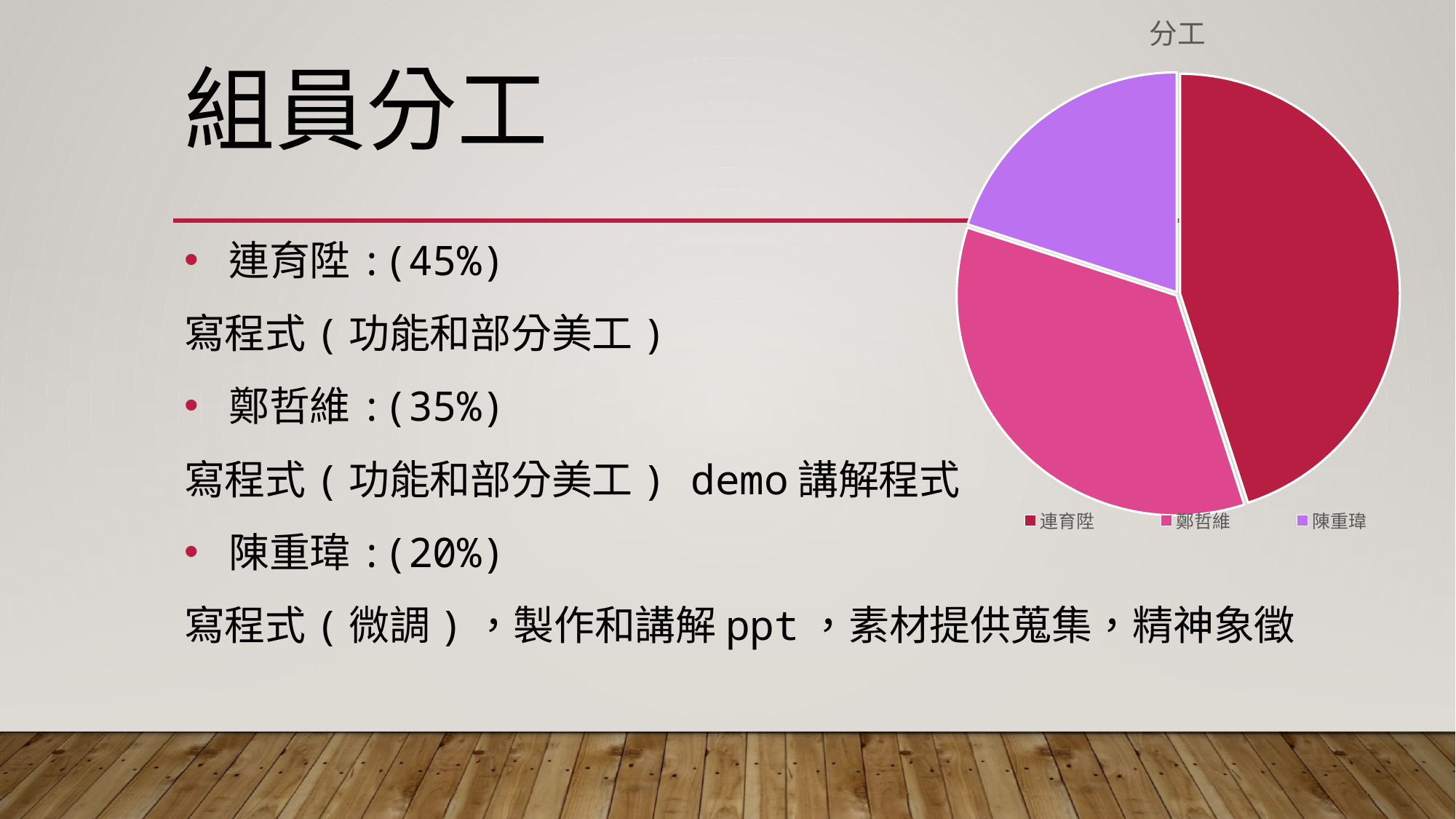

### Chart:

| Category | 分工 |
|---|---|
| 連育陞 | 0.45 |
| 鄭哲維 | 0.35 |
| 陳重瑋 | 0.2 |
# 組員分工
 連育陞:(45%)
寫程式(功能和部分美工)
 鄭哲維:(35%)
寫程式(功能和部分美工) demo講解程式
 陳重瑋:(20%)
寫程式(微調)，製作和講解ppt，素材提供蒐集，精神象徵